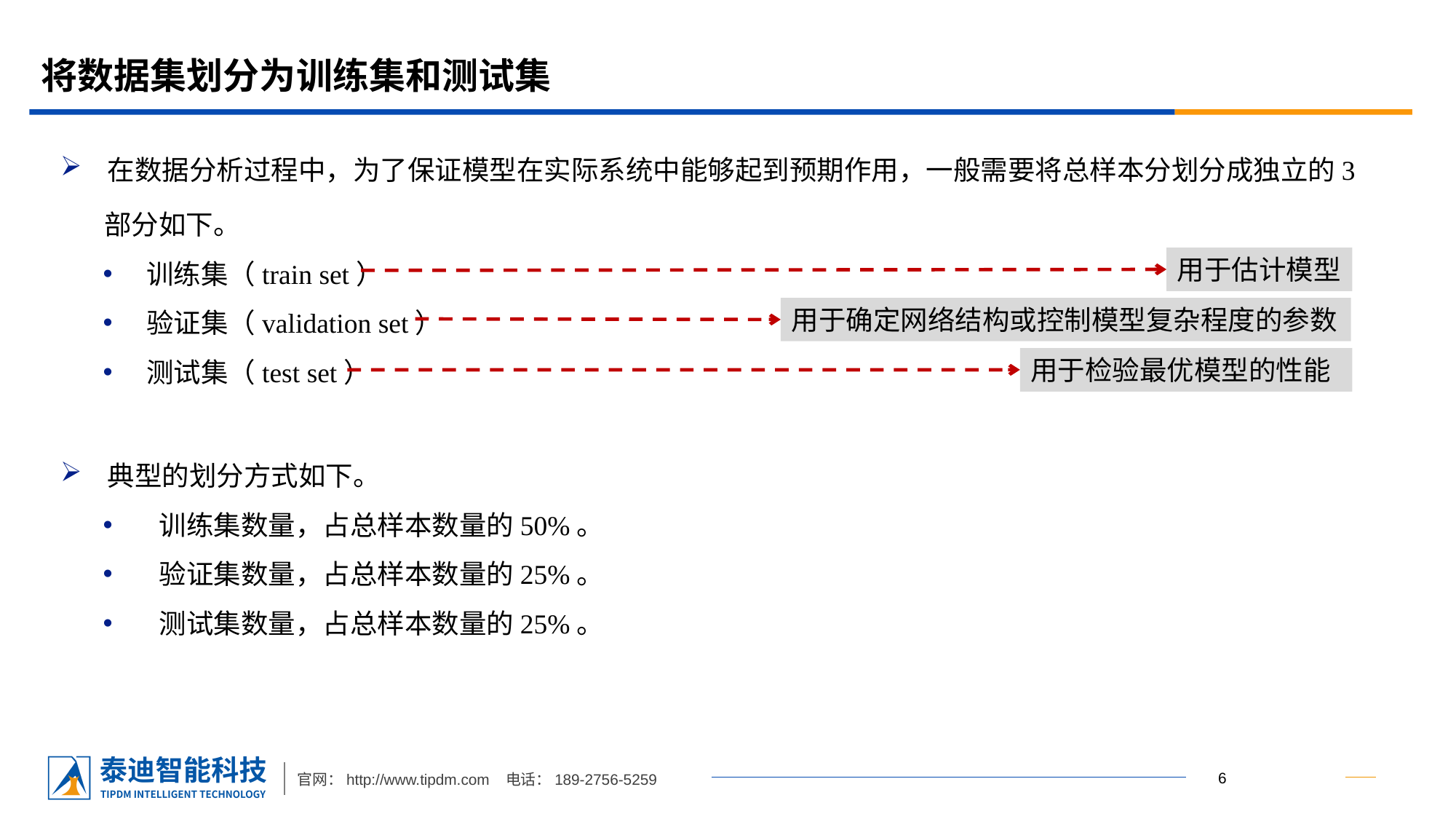

# 将数据集划分为训练集和测试集
   在数据分析过程中，为了保证模型在实际系统中能够起到预期作用，一般需要将总样本分划分成独立的3
      部分如下。
训练集（train set）
验证集（validation set）
测试集（test set）

   典型的划分方式如下。
 训练集数量，占总样本数量的50%。
 验证集数量，占总样本数量的25%。
 测试集数量，占总样本数量的25%。
用于估计模型
用于确定网络结构或控制模型复杂程度的参数
用于检验最优模型的性能